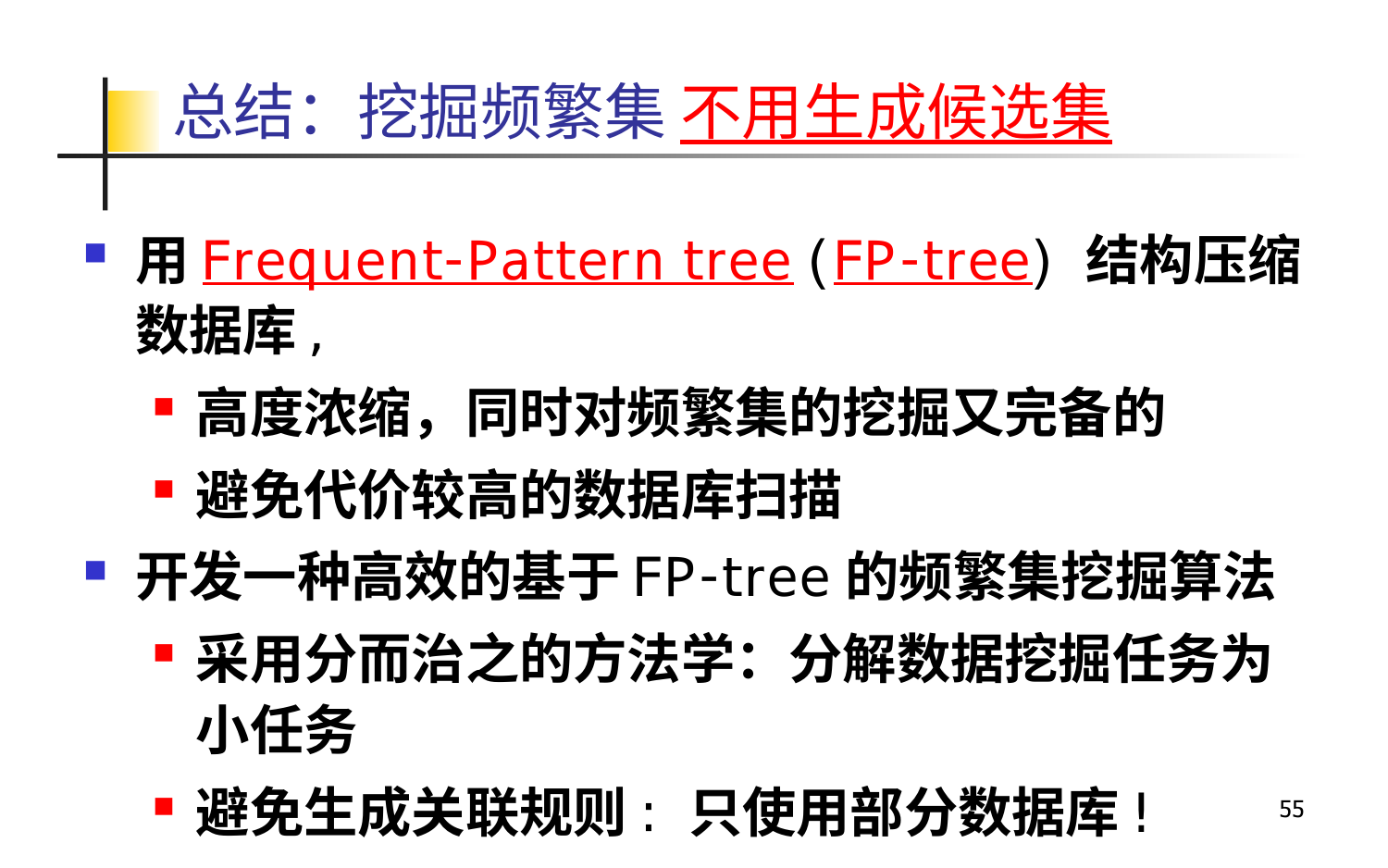

# 总结：挖掘频繁集 不用生成候选集
用Frequent-Pattern tree (FP-tree) 结构压缩数据库,
高度浓缩，同时对频繁集的挖掘又完备的
避免代价较高的数据库扫描
开发一种高效的基于FP-tree的频繁集挖掘算法
采用分而治之的方法学：分解数据挖掘任务为小任务
避免生成关联规则: 只使用部分数据库!
55